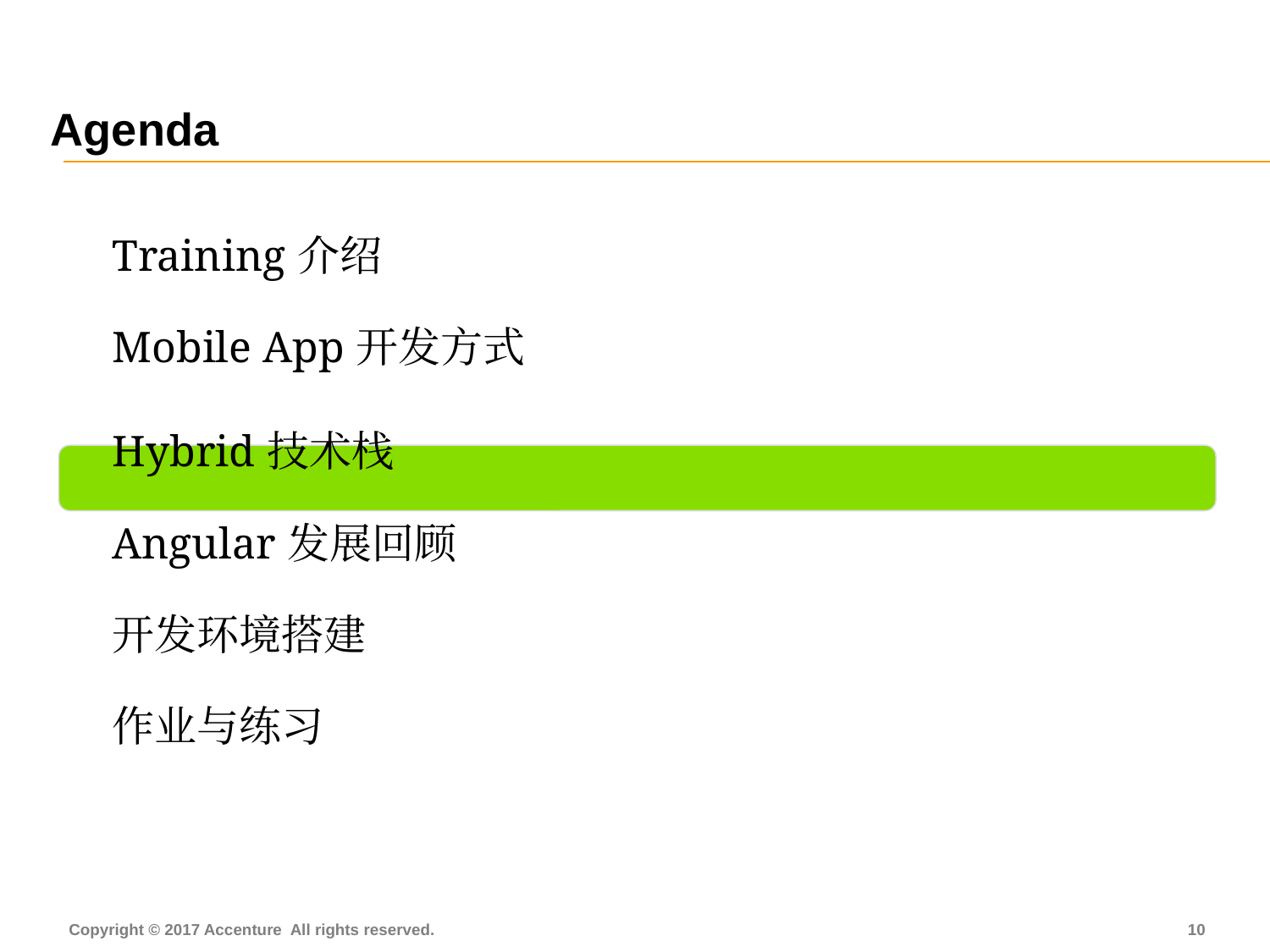

# Agenda
| Training介绍 Mobile App开发方式 |
| --- |
| Hybrid技术栈 Angular发展回顾 开发环境搭建 作业与练习 |
|  |
|  |

10
Copyright © 2017 Accenture  All rights reserved.